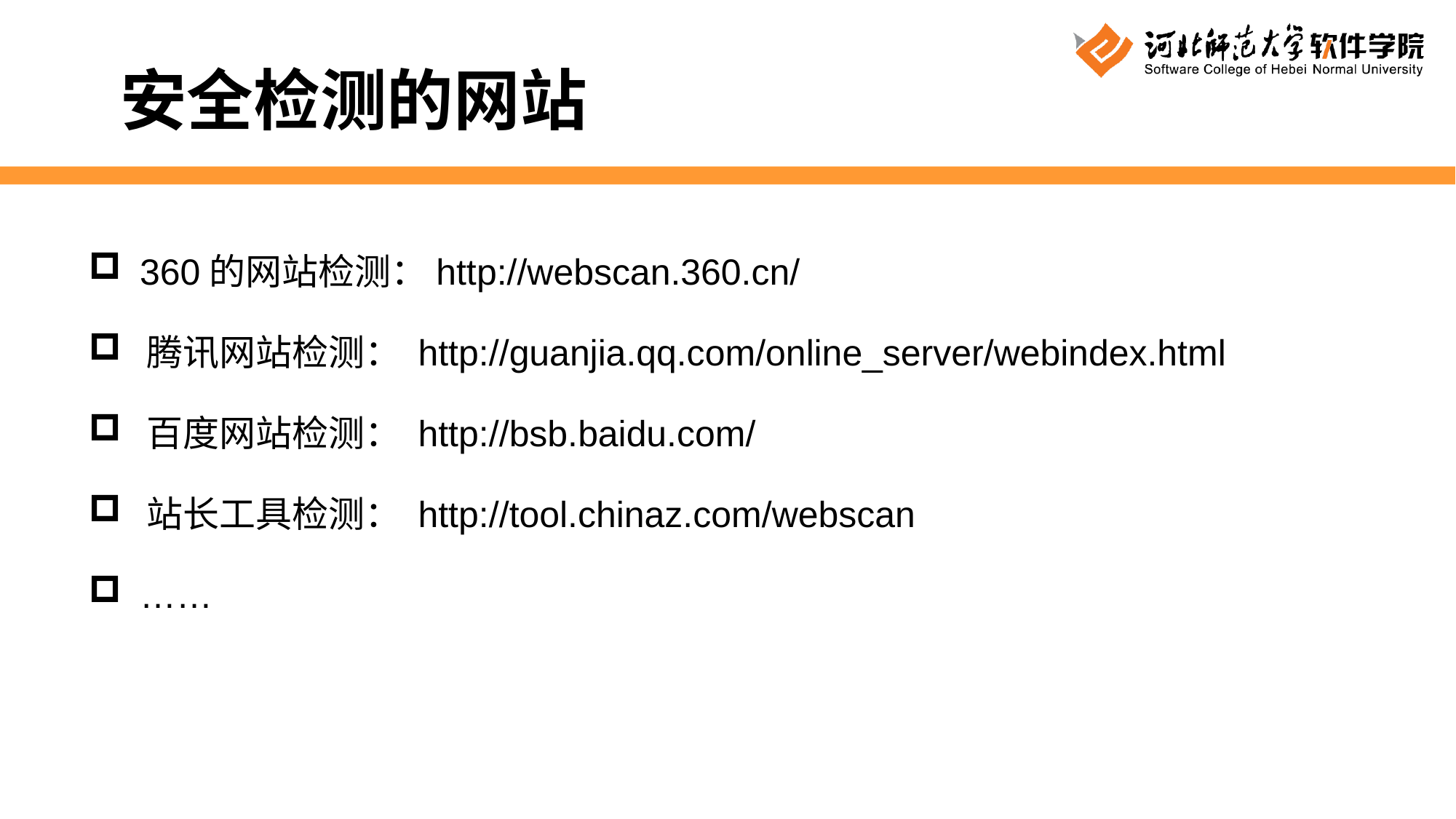

安全检测的网站
 360的网站检测：http://webscan.360.cn/
 腾讯网站检测： http://guanjia.qq.com/online_server/webindex.html
 百度网站检测： http://bsb.baidu.com/
 站长工具检测： http://tool.chinaz.com/webscan
 ……